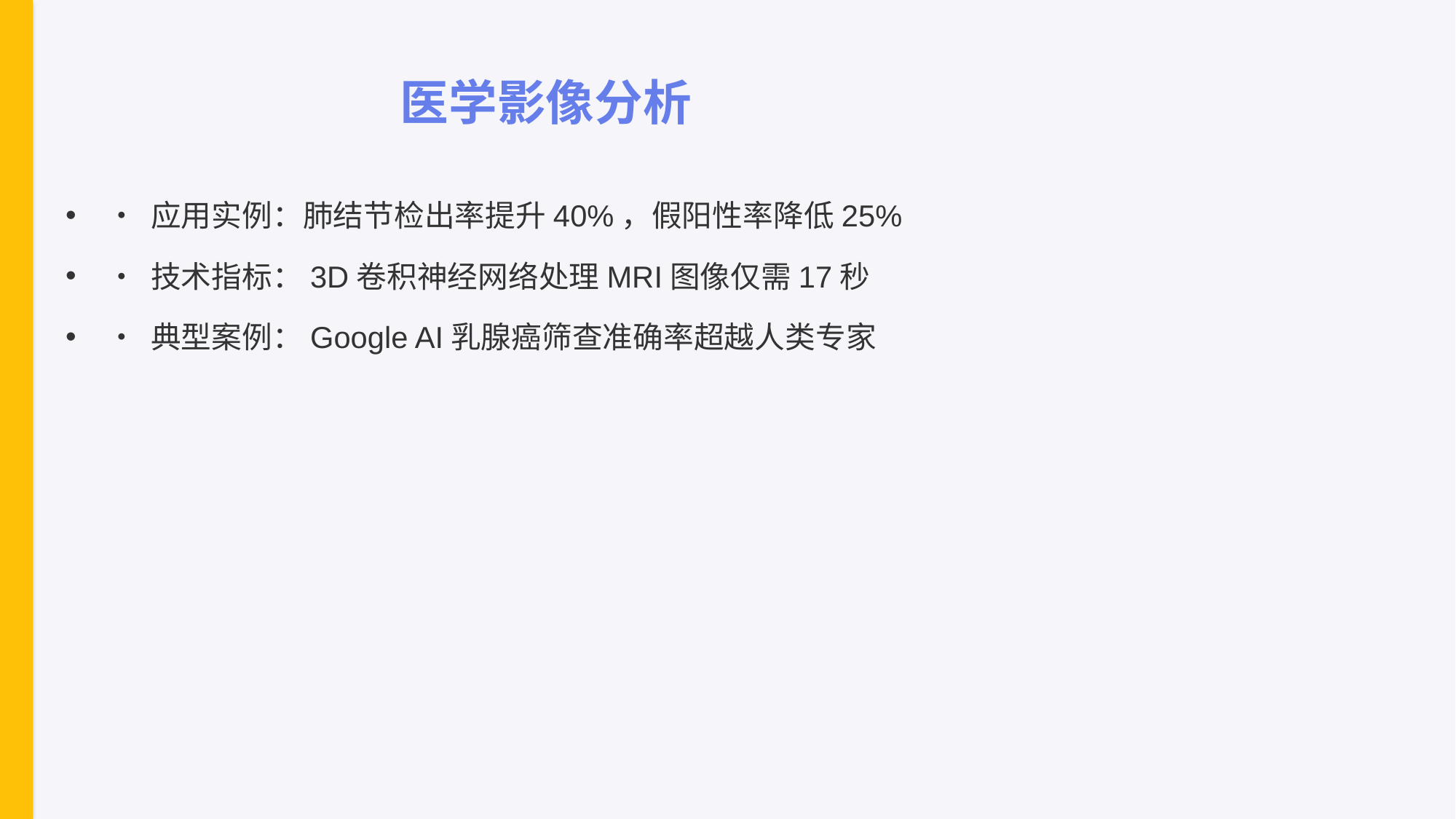

# 医学影像分析
• 应用实例：肺结节检出率提升40%，假阳性率降低25%
• 技术指标：3D卷积神经网络处理MRI图像仅需17秒
• 典型案例：Google AI乳腺癌筛查准确率超越人类专家